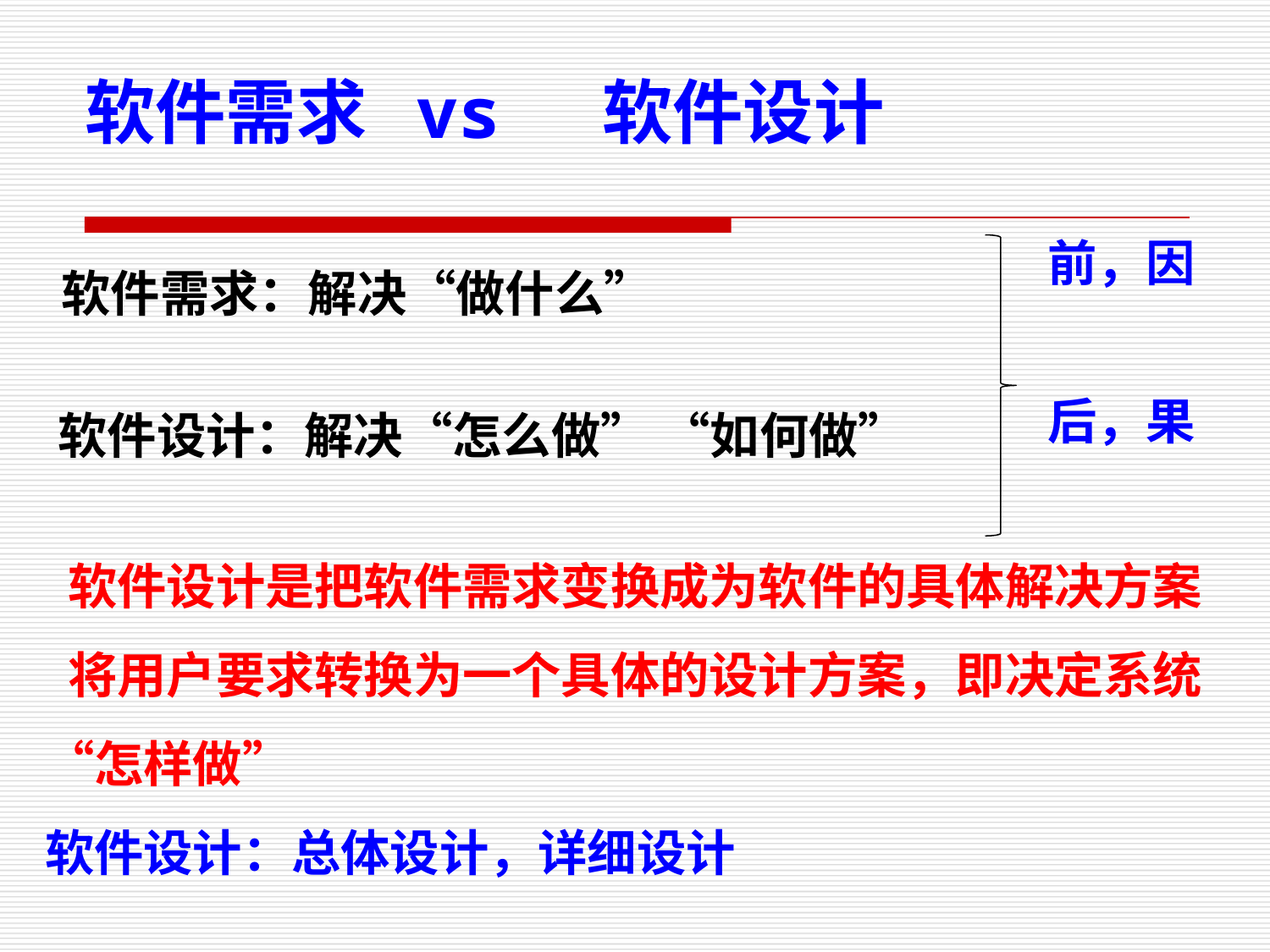

软件需求  vs  软件设计
前，因

后，果
  软件需求：解决“做什么”

   软件设计：解决“怎么做” “如何做”

 软件设计是把软件需求变换成为软件的具体解决方案
 将用户要求转换为一个具体的设计方案，即决定系统“怎样做”
软件设计：总体设计，详细设计